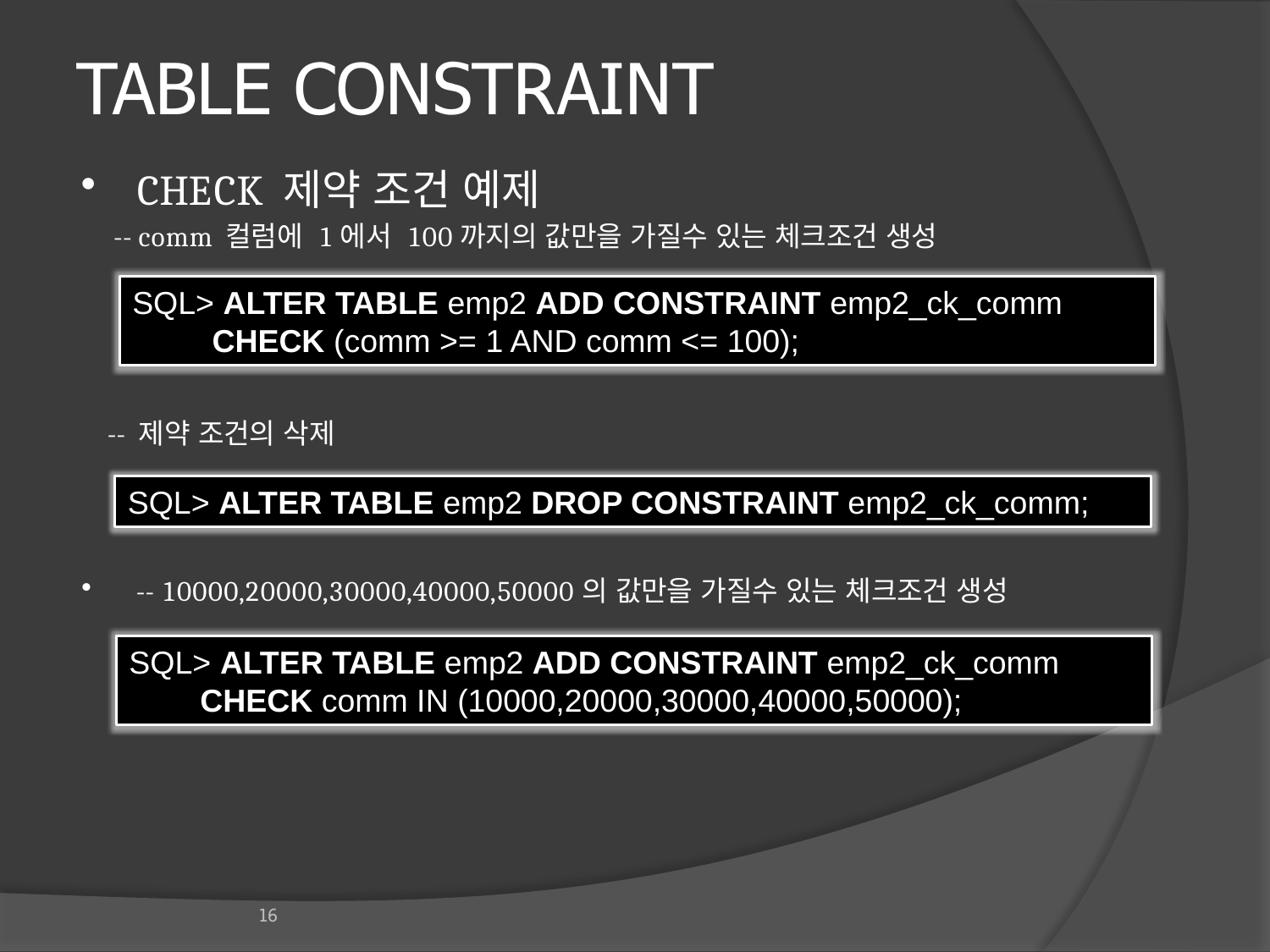

# TABLE CONSTRAINT
CHECK 제약 조건 예제
     -- comm 컬럼에 1에서 100까지의 값만을 가질수 있는 체크조건 생성

    -- 제약 조건의 삭제

-- 10000,20000,30000,40000,50000의 값만을 가질수 있는 체크조건 생성
SQL> ALTER TABLE emp2 ADD CONSTRAINT emp2_ck_comm
         CHECK (comm >= 1 AND comm <= 100);
SQL> ALTER TABLE emp2 DROP CONSTRAINT emp2_ck_comm;
SQL> ALTER TABLE emp2 ADD CONSTRAINT emp2_ck_comm
        CHECK comm IN (10000,20000,30000,40000,50000);
16